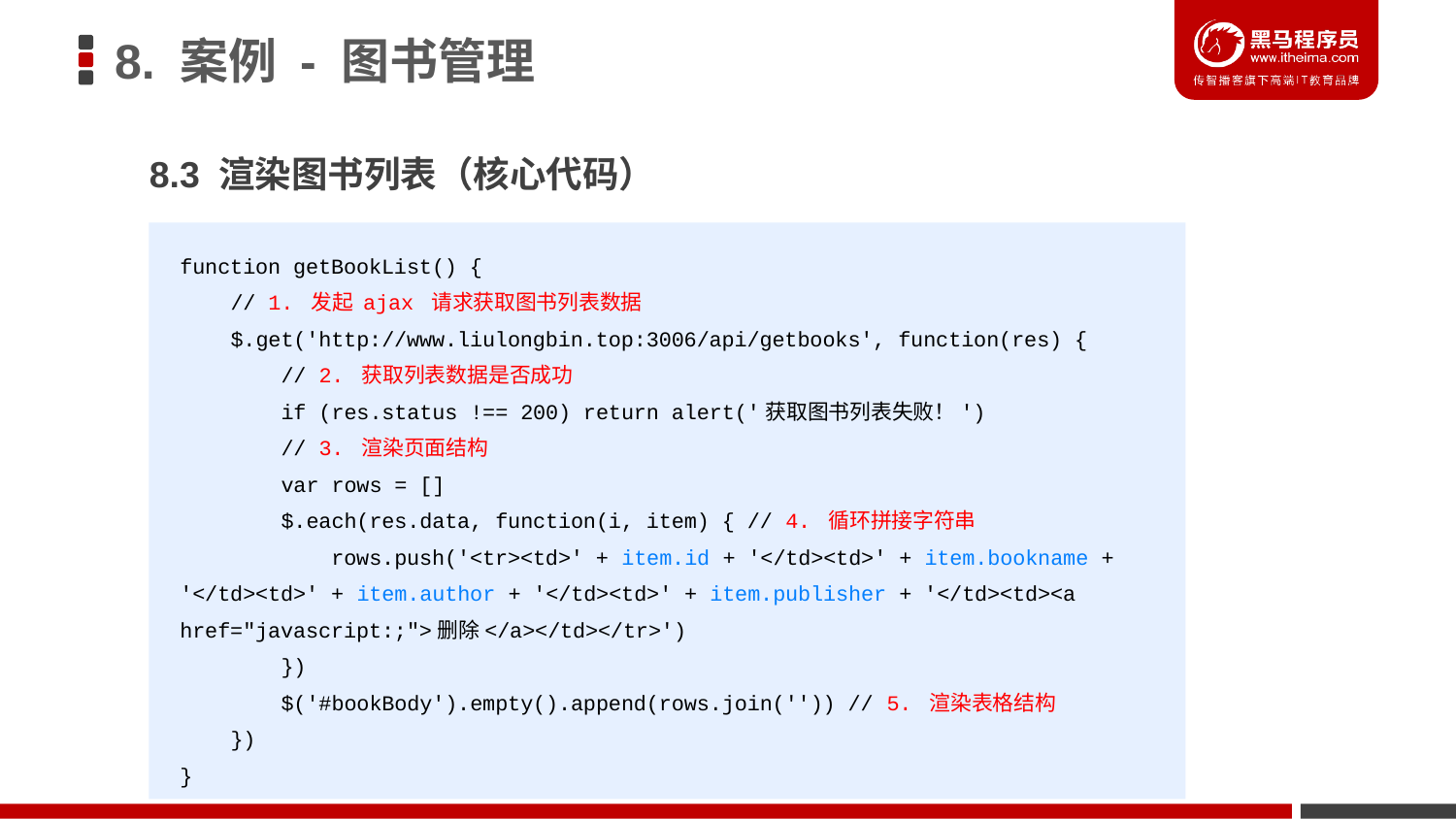

# 8. 案例 - 图书管理
8.3 渲染图书列表（核心代码）

function getBookList() {
    // 1. 发起 ajax 请求获取图书列表数据
    $.get('http://www.liulongbin.top:3006/api/getbooks', function(res) {
        // 2. 获取列表数据是否成功
        if (res.status !== 200) return alert('获取图书列表失败！')
        // 3. 渲染页面结构
        var rows = []
        $.each(res.data, function(i, item) { // 4. 循环拼接字符串
            rows.push('<tr><td>' + item.id + '</td><td>' + item.bookname + '</td><td>' + item.author + '</td><td>' + item.publisher + '</td><td><a href="javascript:;">删除</a></td></tr>')
        })
        $('#bookBody').empty().append(rows.join('')) // 5. 渲染表格结构
    })
}